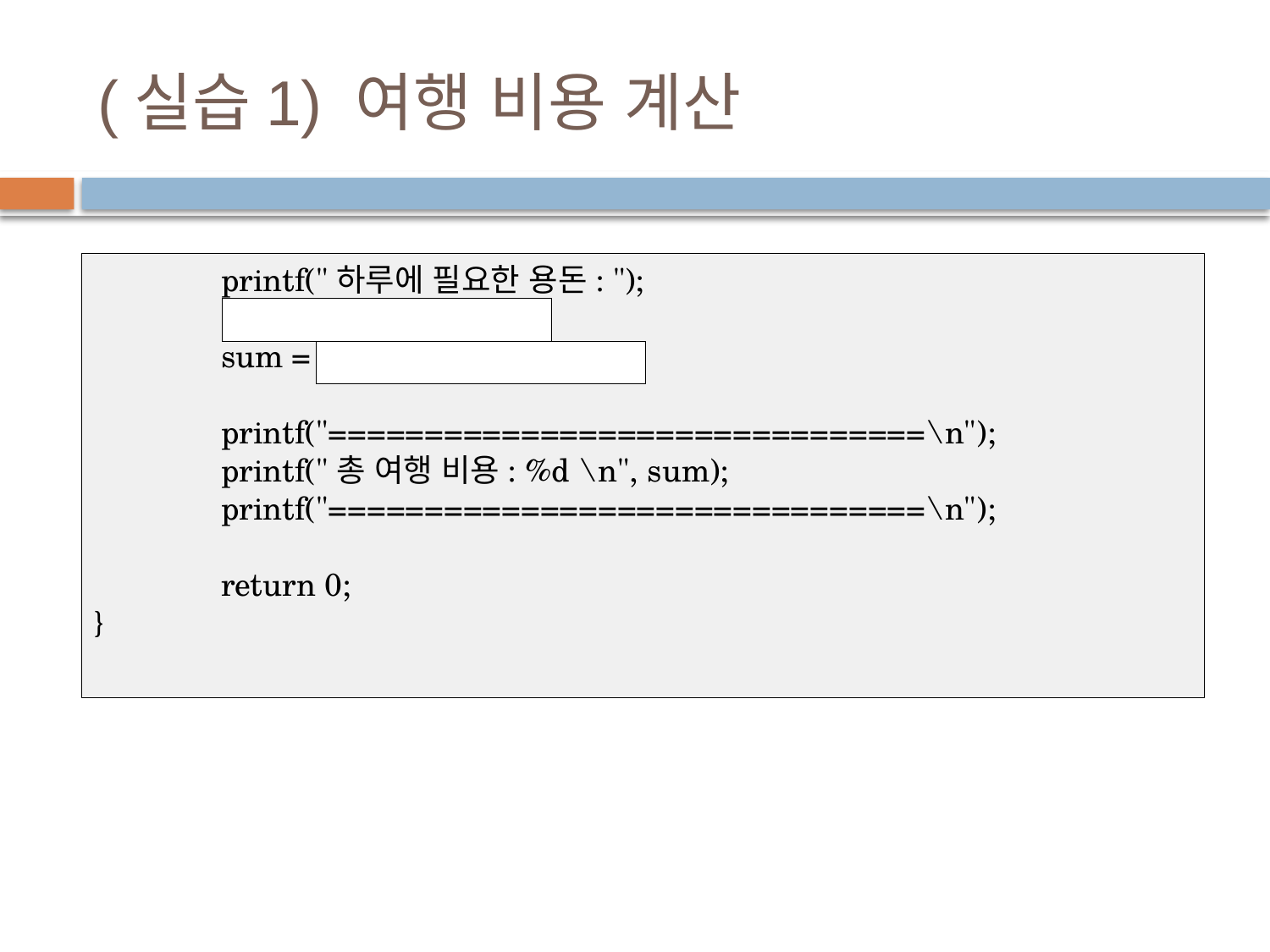

# (실습1) 여행 비용 계산
	printf("하루에 필요한 용돈: ");

	sum =

	printf("===============================\n");
	printf("총 여행 비용: %d \n", sum);
	printf("===============================\n");

	return 0;
}